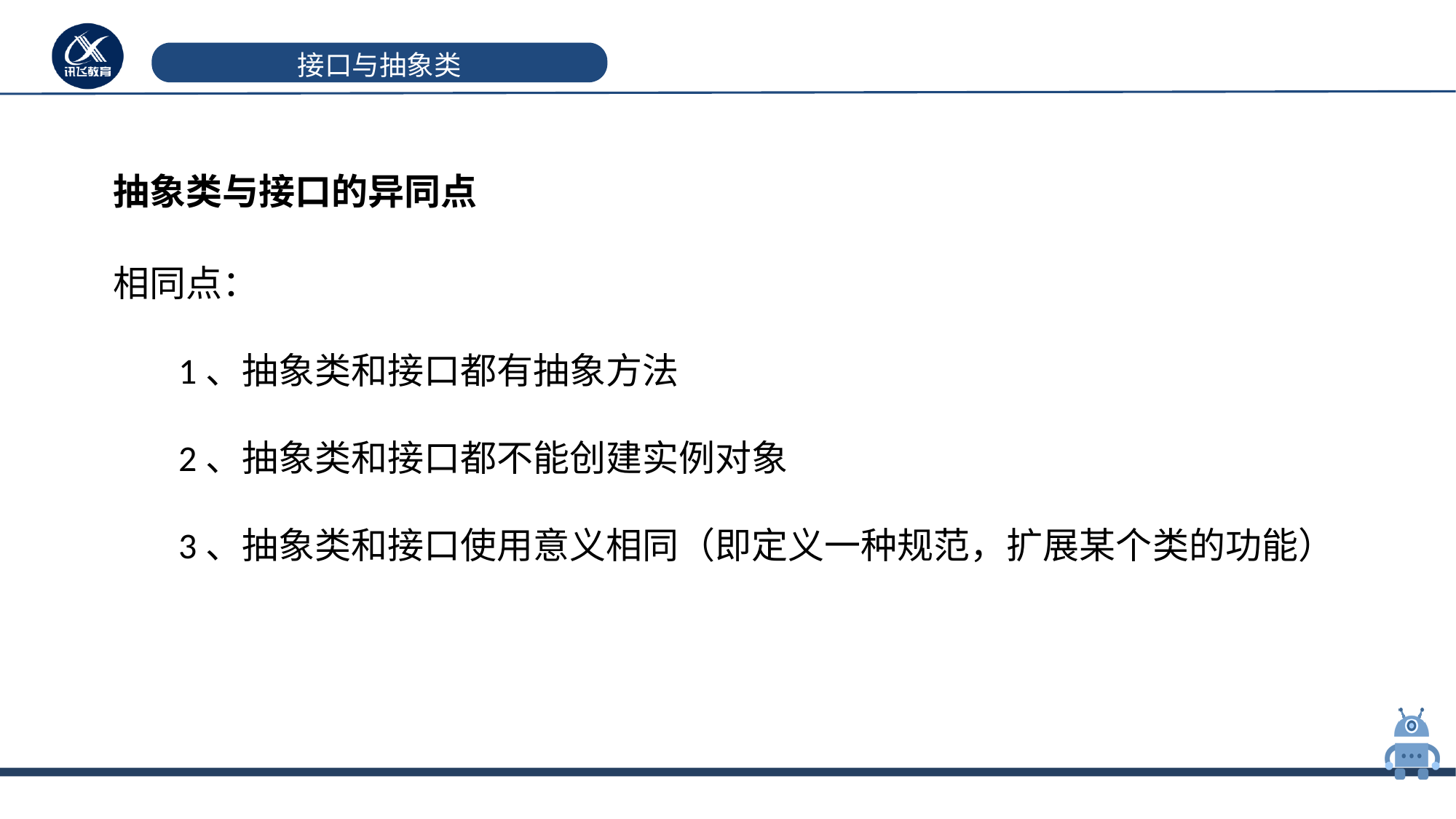

# 接口与抽象类
抽象类与接口的异同点
相同点：

        1、抽象类和接口都有抽象方法

        2、抽象类和接口都不能创建实例对象

        3、抽象类和接口使用意义相同（即定义一种规范，扩展某个类的功能）